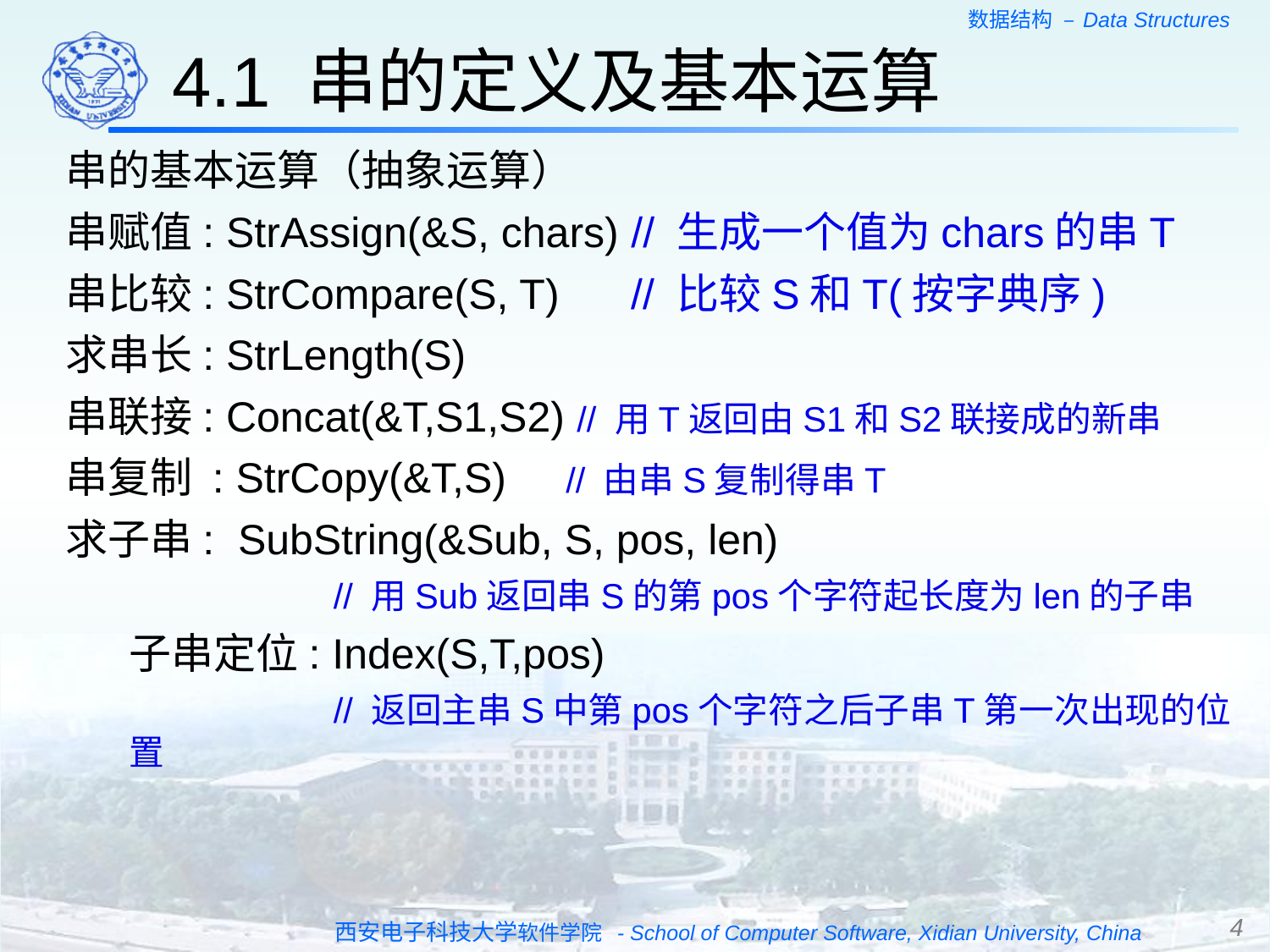

4.1 串的定义及基本运算
串的基本运算（抽象运算）
串赋值: StrAssign(&S, chars) // 生成一个值为chars的串T
串比较: StrCompare(S, T)      // 比较S和T(按字典序)
求串长: StrLength(S)
串联接: Concat(&T,S1,S2) // 用T返回由S1和S2联接成的新串
串复制 : StrCopy(&T,S)     // 由串S复制得串T
求子串:  SubString(&Sub, S, pos, len)
                     // 用Sub返回串S的第pos个字符起长度为len的子串
子串定位: Index(S,T,pos)
                     // 返回主串S中第pos个字符之后子串T第一次出现的位置
4